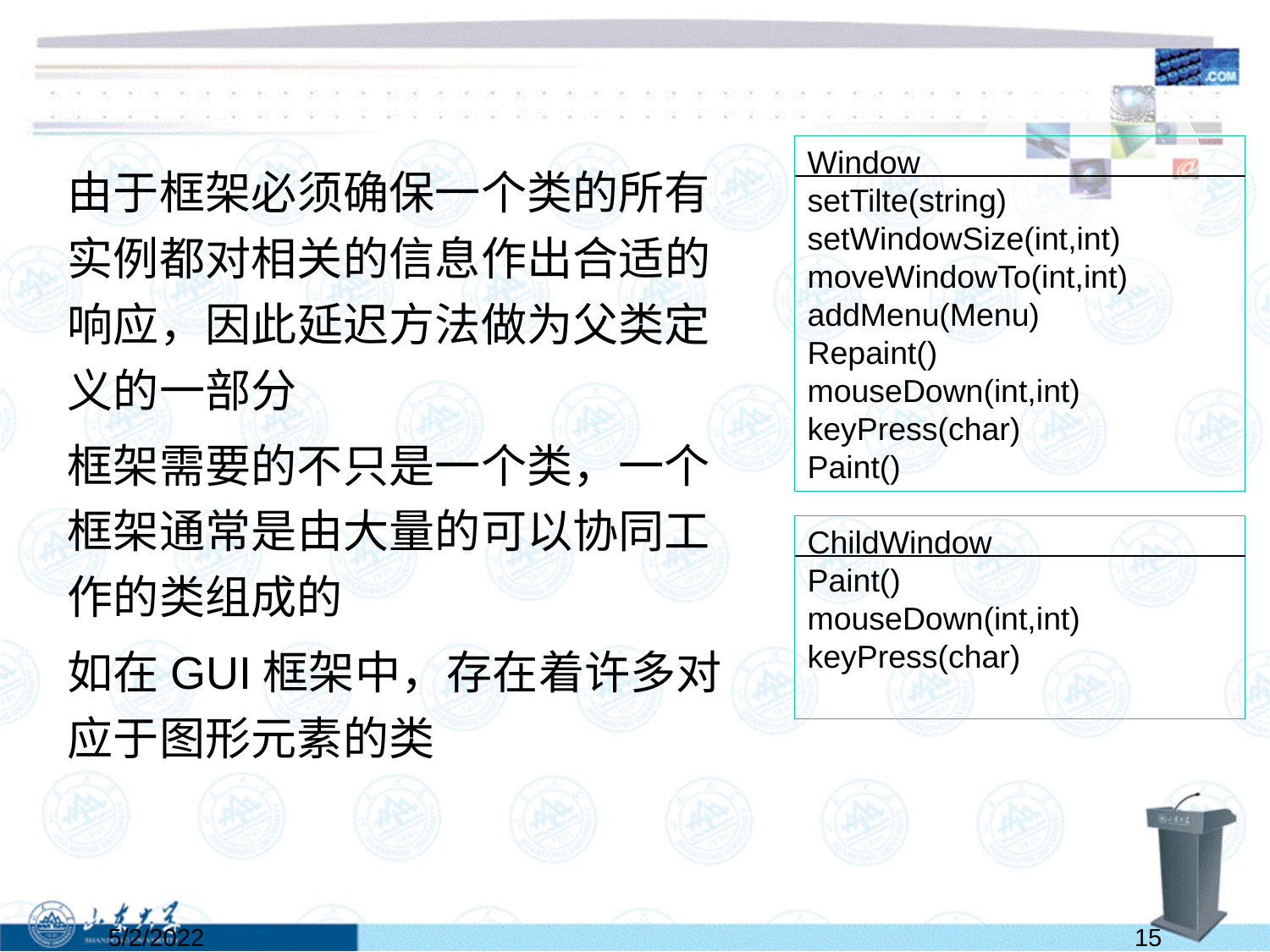

#
Window
setTilte(string)
setWindowSize(int,int)
moveWindowTo(int,int)
addMenu(Menu)
Repaint()
mouseDown(int,int)
keyPress(char)
Paint()
由于框架必须确保一个类的所有实例都对相关的信息作出合适的响应，因此延迟方法做为父类定义的一部分
框架需要的不只是一个类，一个框架通常是由大量的可以协同工作的类组成的
如在GUI框架中，存在着许多对应于图形元素的类
ChildWindow
Paint()
mouseDown(int,int)
keyPress(char)

5/2/2022
15